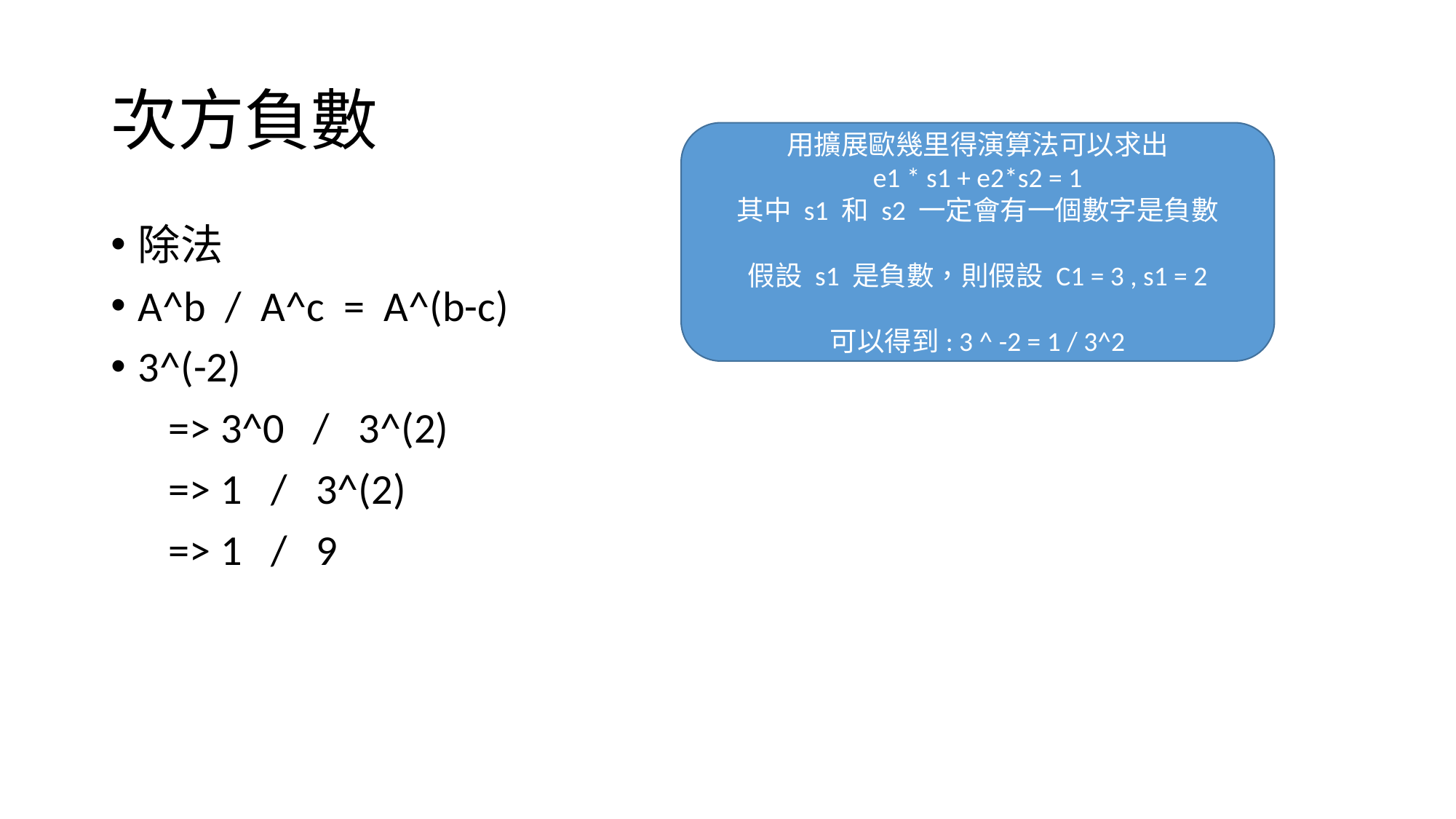

# 次方負數
用擴展歐幾里得演算法可以求出
e1 * s1 + e2*s2 = 1
其中 s1 和 s2 一定會有一個數字是負數

假設 s1 是負數，則假設 C1 = 3 , s1 = 2

可以得到: 3 ^ -2 = 1 / 3^2
除法
A^b  /  A^c  =  A^(b-c)
3^(-2)
      => 3^0   /   3^(2)
      => 1   /   3^(2)
      => 1   /   9